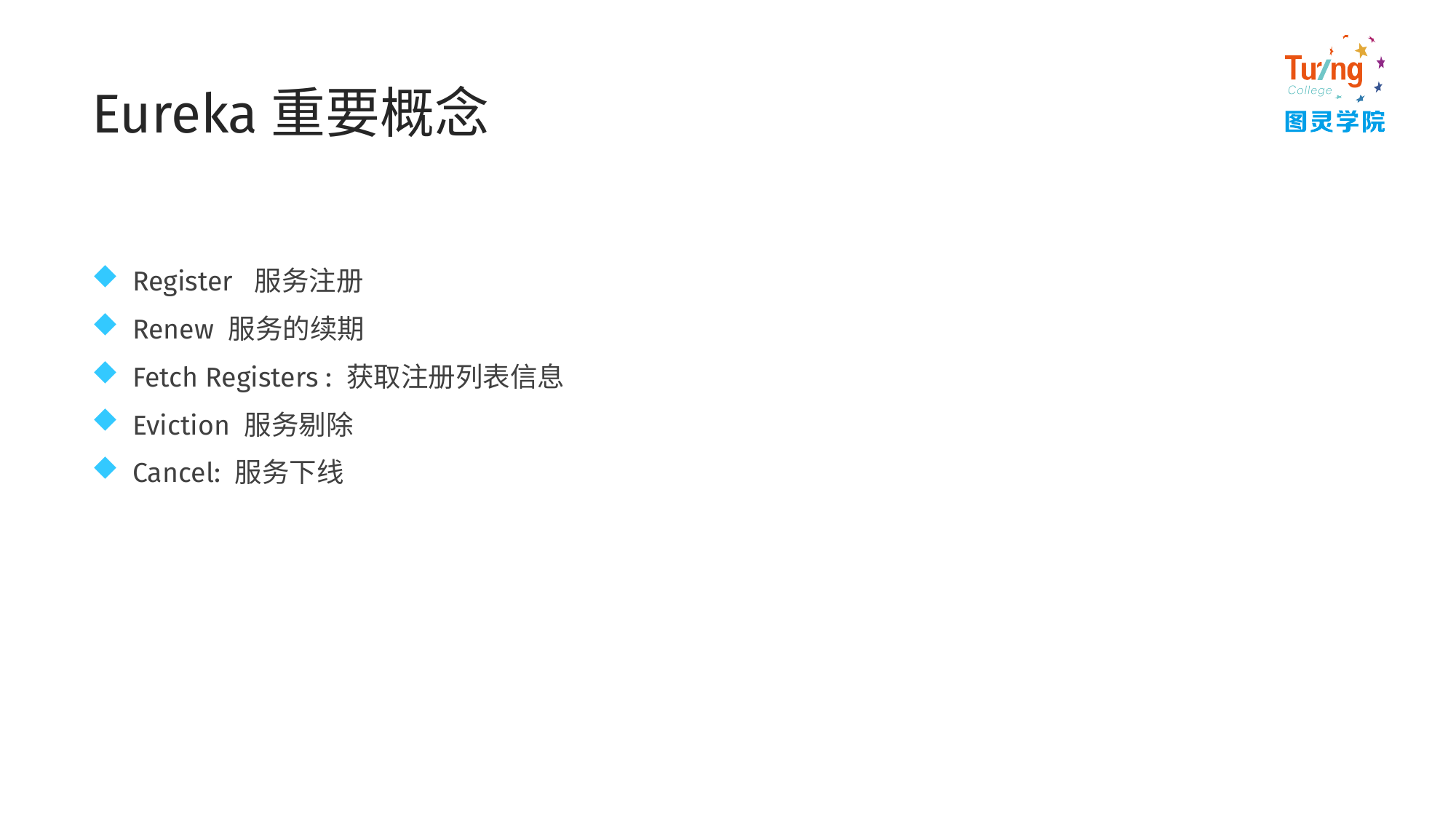

# Eureka重要概念
Register  服务注册
Renew 服务的续期
Fetch Registers : 获取注册列表信息
Eviction 服务剔除
Cancel: 服务下线